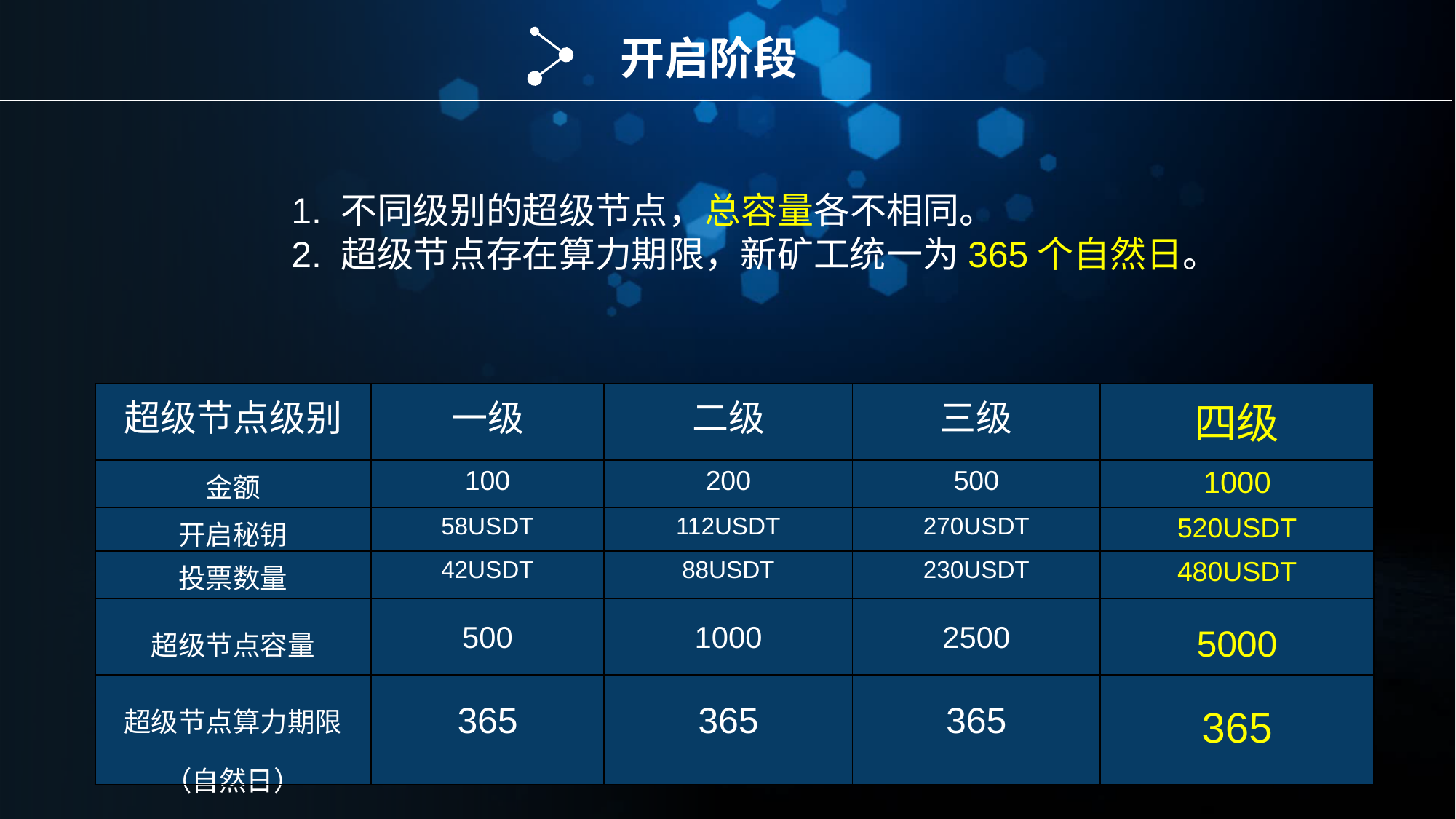

开启阶段
1. 不同级别的超级节点，总容量各不相同。
2. 超级节点存在算力期限，新矿工统一为365个自然日。
| 超级节点级别 | 一级 | 二级 | 三级 | 四级 |
| --- | --- | --- | --- | --- |
| 金额 | 100 | 200 | 500 | 1000 |
| 开启秘钥 | 58USDT | 112USDT | 270USDT | 520USDT |
| 投票数量 | 42USDT | 88USDT | 230USDT | 480USDT |
| 超级节点容量 | 500 | 1000 | 2500 | 5000 |
| 超级节点算力期限（自然日） | 365 | 365 | 365 | 365 |